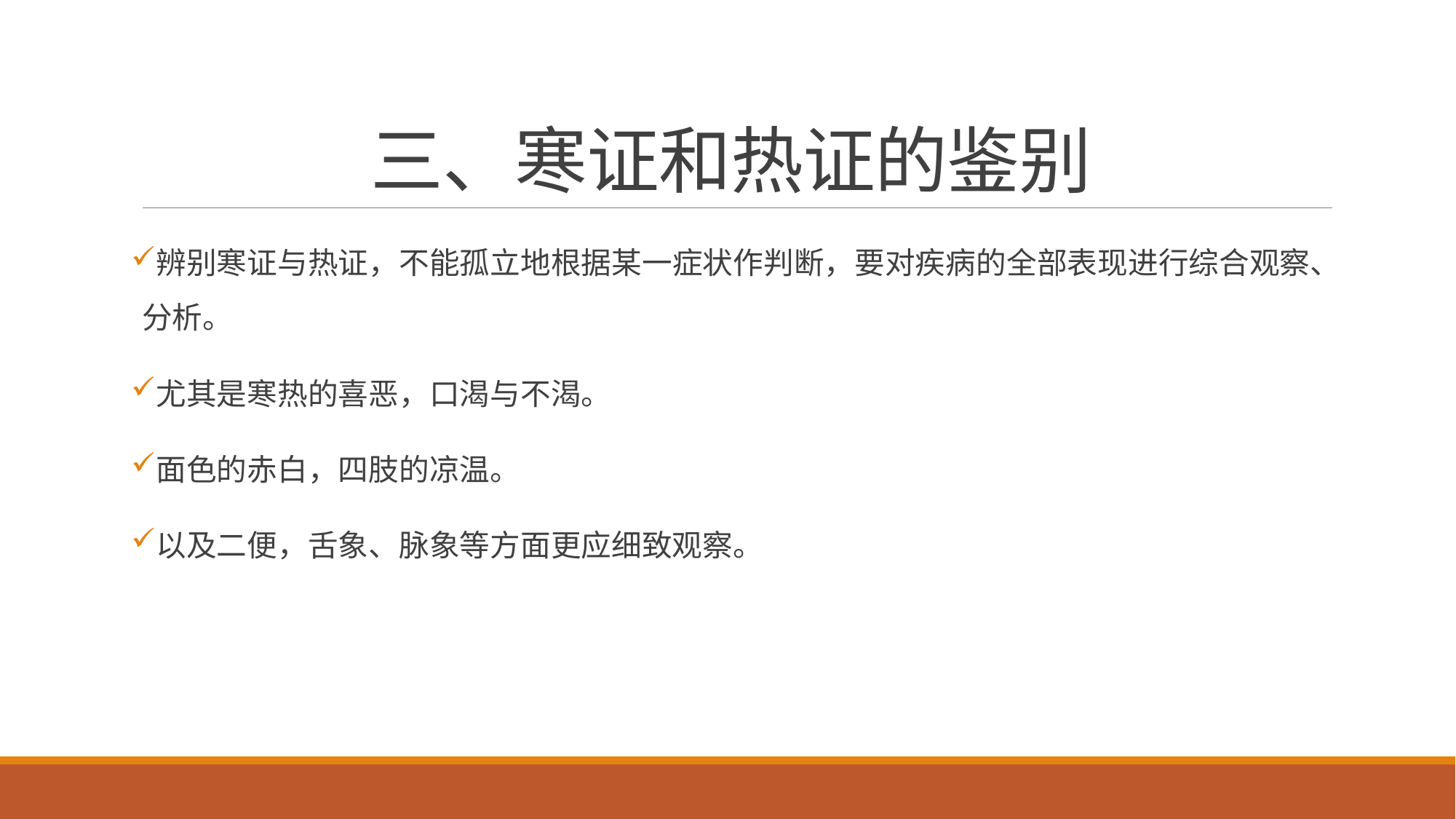

# 三、寒证和热证的鉴别
辨别寒证与热证，不能孤立地根据某一症状作判断，要对疾病的全部表现进行综合观察、分析。
尤其是寒热的喜恶，口渴与不渴。
面色的赤白，四肢的凉温。
以及二便，舌象、脉象等方面更应细致观察。